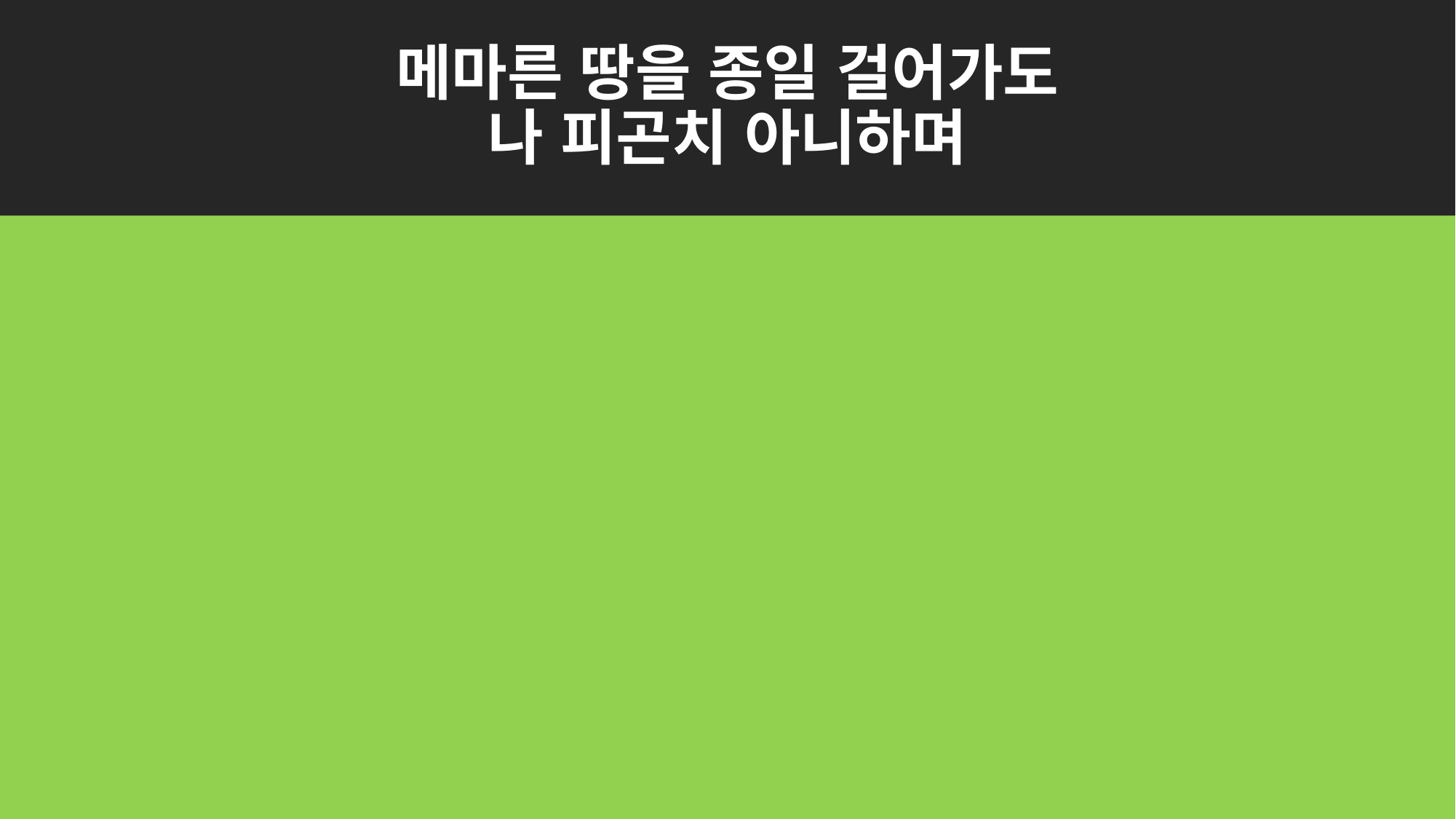

# 메마른 땅을 종일 걸어가도 나 피곤치 아니하며